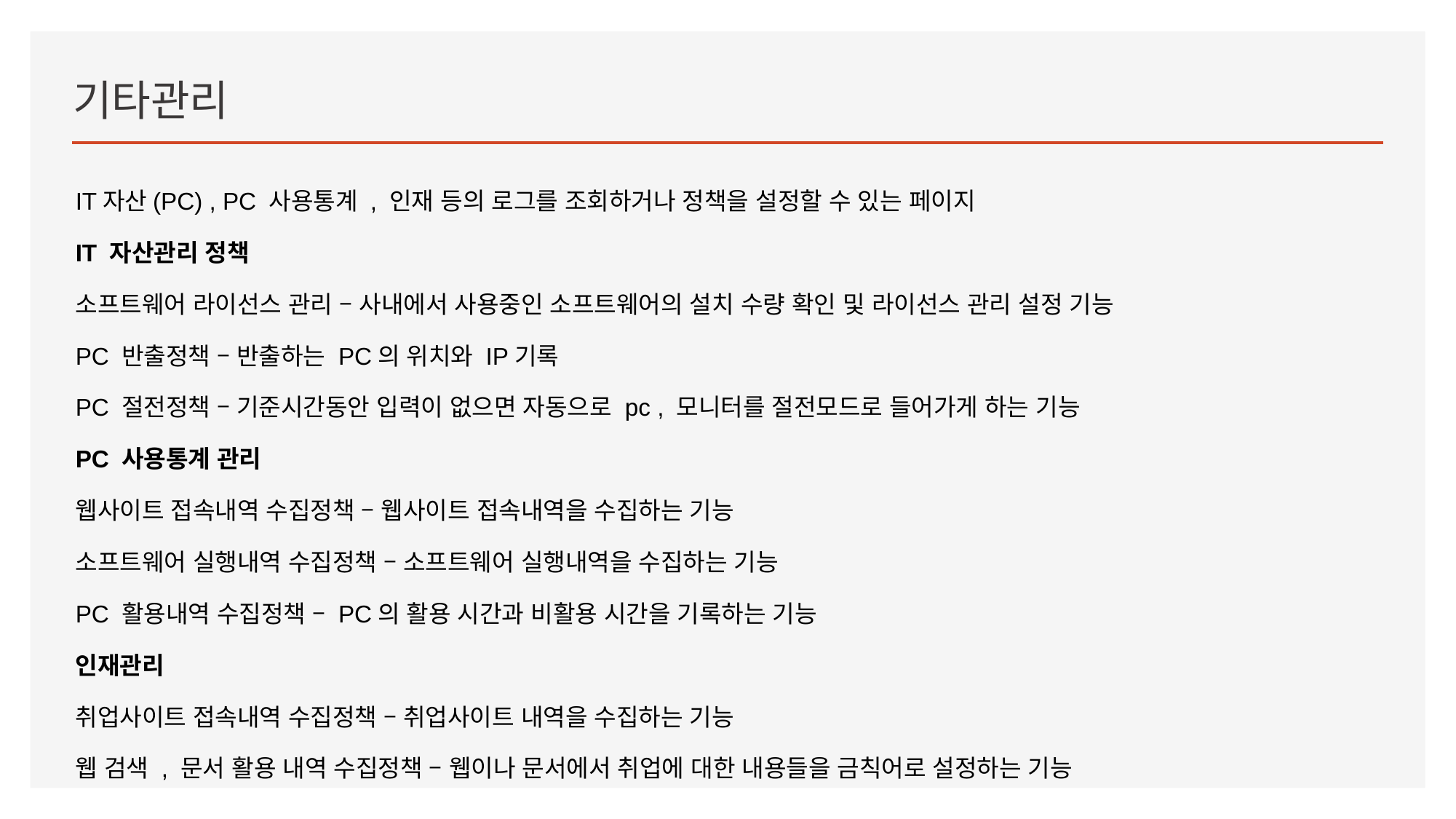

# 기타관리
IT자산(PC) , PC 사용통계 , 인재 등의 로그를 조회하거나 정책을 설정할 수 있는 페이지
IT 자산관리 정책
소프트웨어 라이선스 관리 – 사내에서 사용중인 소프트웨어의 설치 수량 확인 및 라이선스 관리 설정 기능
PC 반출정책 – 반출하는 PC의 위치와 IP기록
PC 절전정책 – 기준시간동안 입력이 없으면 자동으로 pc , 모니터를 절전모드로 들어가게 하는 기능
PC 사용통계 관리
웹사이트 접속내역 수집정책 – 웹사이트 접속내역을 수집하는 기능
소프트웨어 실행내역 수집정책 – 소프트웨어 실행내역을 수집하는 기능
PC 활용내역 수집정책 – PC의 활용 시간과 비활용 시간을 기록하는 기능
인재관리
취업사이트 접속내역 수집정책 – 취업사이트 내역을 수집하는 기능
웹 검색 , 문서 활용 내역 수집정책 – 웹이나 문서에서 취업에 대한 내용들을 금칙어로 설정하는 기능